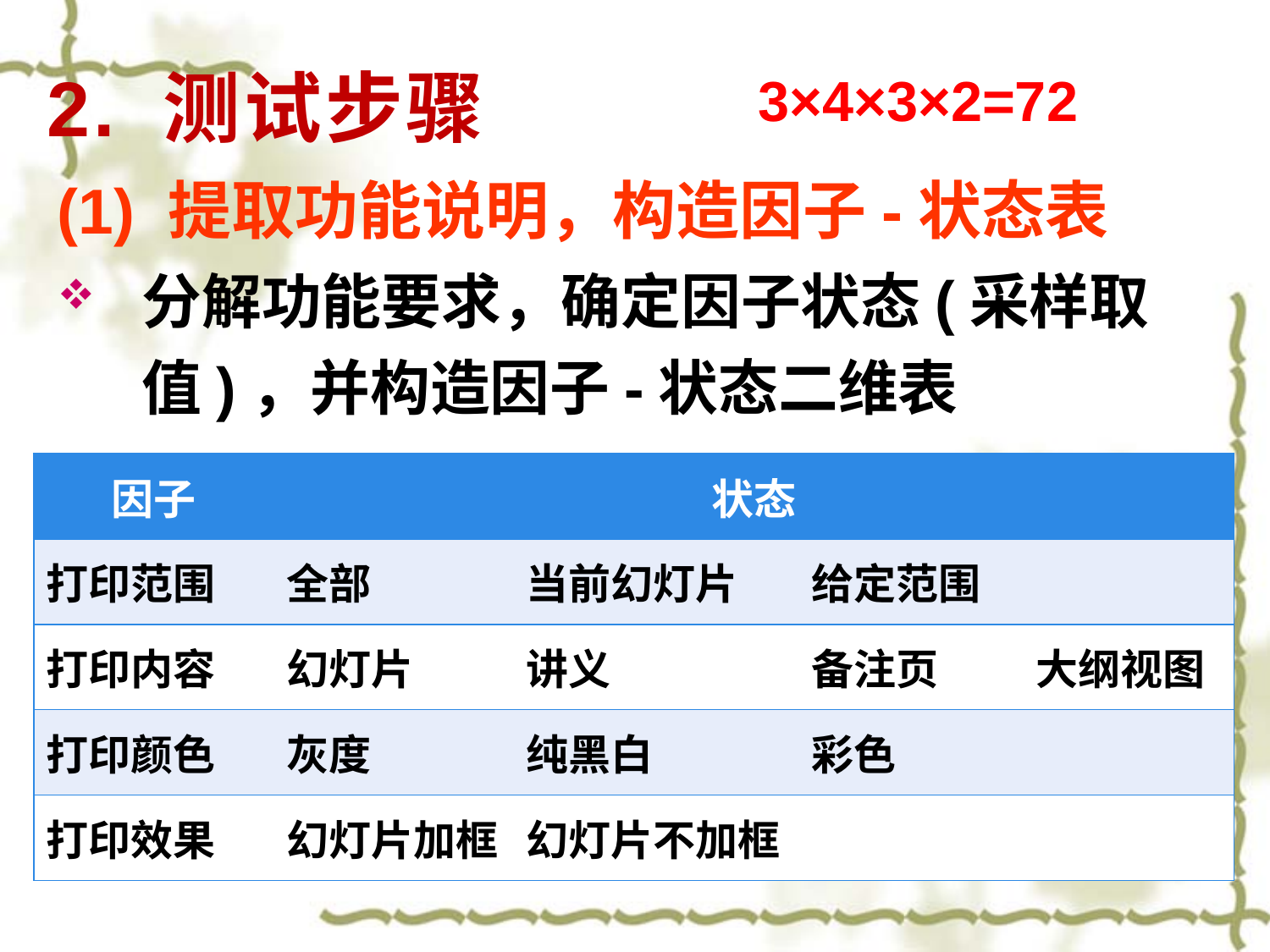

# 2. 测试步骤
3×4×3×2=72
(1) 提取功能说明，构造因子-状态表
分解功能要求，确定因子状态(采样取值)，并构造因子-状态二维表
| 因子 | 状态 |  |  |  |
| --- | --- | --- | --- | --- |
| 打印范围 | 全部 | 当前幻灯片 | 给定范围 |  |
| 打印内容 | 幻灯片 | 讲义 | 备注页 | 大纲视图 |
| 打印颜色 | 灰度 | 纯黑白 | 彩色 |  |
| 打印效果 | 幻灯片加框 | 幻灯片不加框 |  |  |